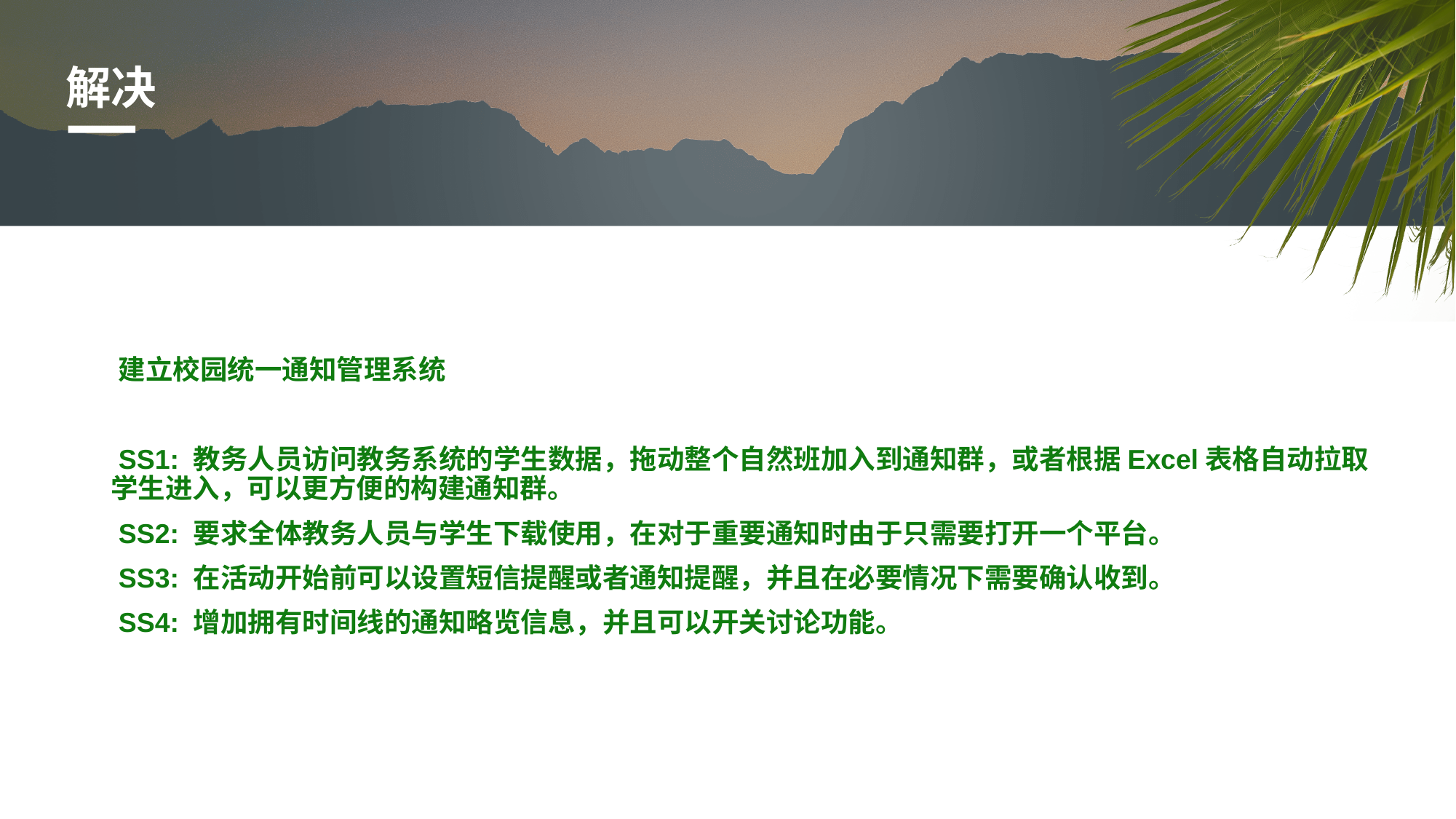

# 解决
建立校园统一通知管理系统

SS1: 教务人员访问教务系统的学生数据，拖动整个自然班加入到通知群，或者根据Excel表格自动拉取学生进入，可以更方便的构建通知群。
SS2: 要求全体教务人员与学生下载使用，在对于重要通知时由于只需要打开一个平台。
SS3: 在活动开始前可以设置短信提醒或者通知提醒，并且在必要情况下需要确认收到。
SS4: 增加拥有时间线的通知略览信息，并且可以开关讨论功能。